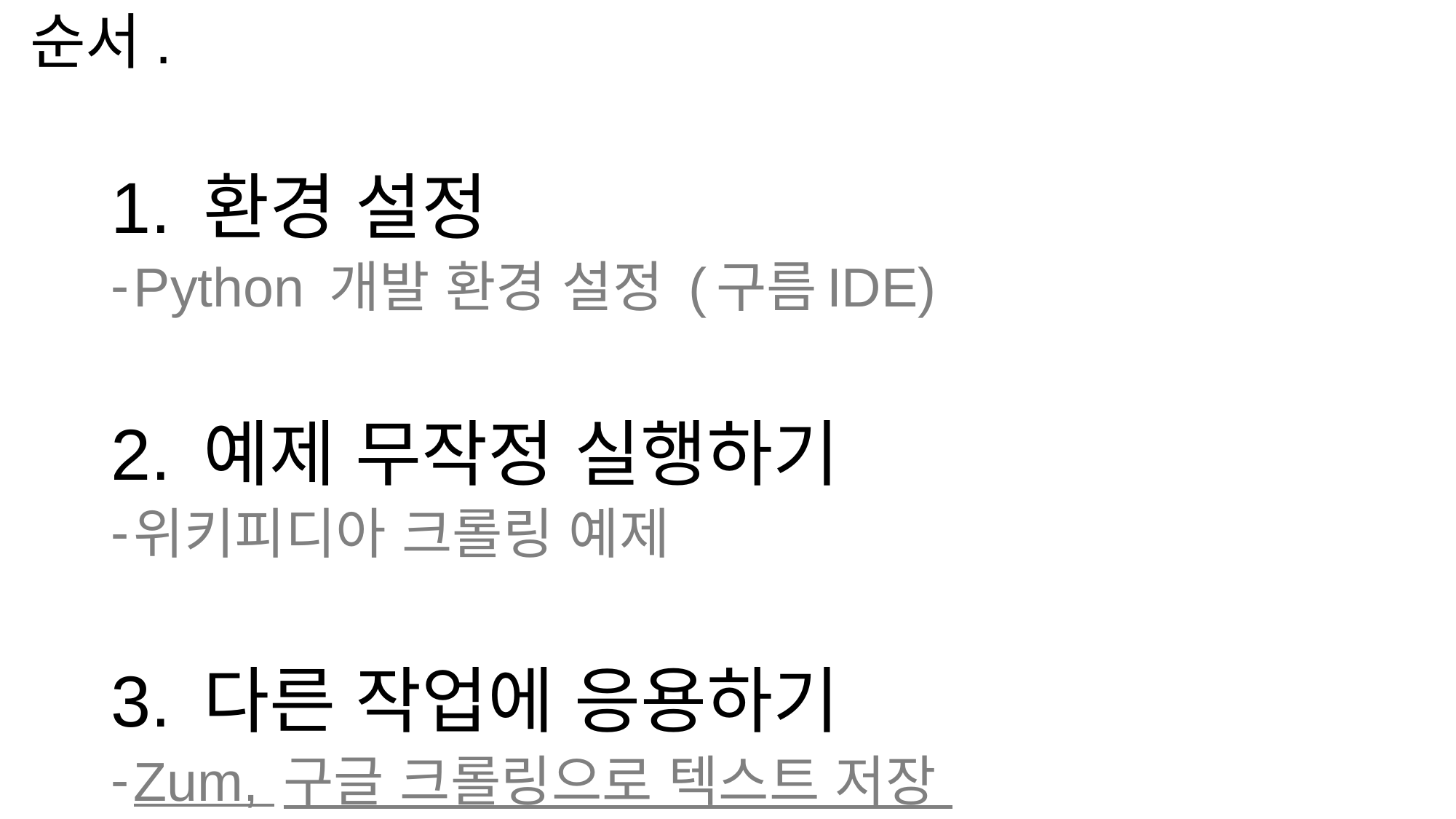

# 순서.
1. 환경 설정
Python 개발 환경 설정 (구름IDE)

2. 예제 무작정 실행하기
위키피디아 크롤링 예제

3. 다른 작업에 응용하기
Zum, 구글 크롤링으로 텍스트 저장